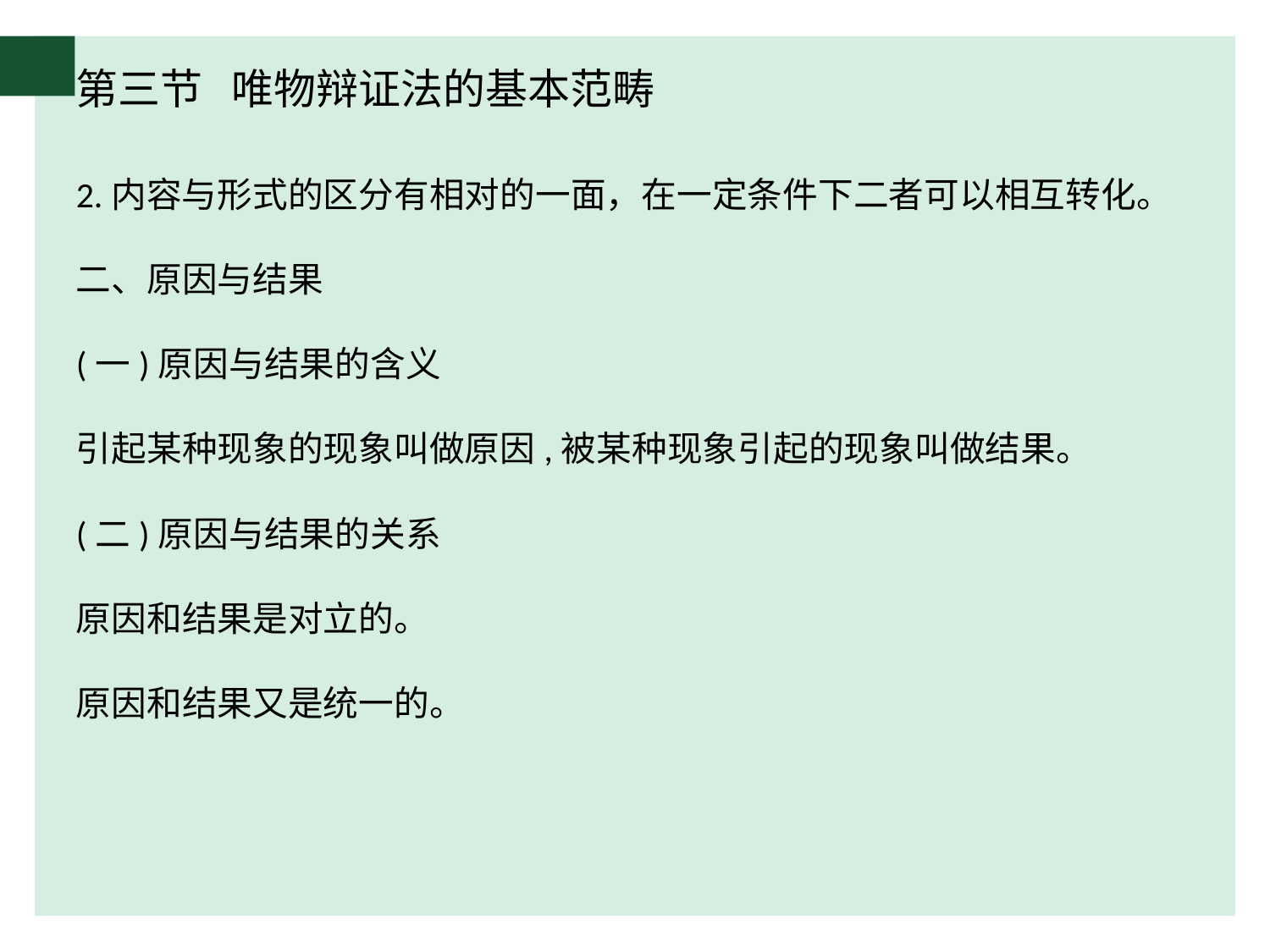

# 第三节   唯物辩证法的基本范畴
2.内容与形式的区分有相对的一面，在一定条件下二者可以相互转化。
二、原因与结果
(一)原因与结果的含义
引起某种现象的现象叫做原因,被某种现象引起的现象叫做结果。
(二)原因与结果的关系
原因和结果是对立的。
原因和结果又是统一的。